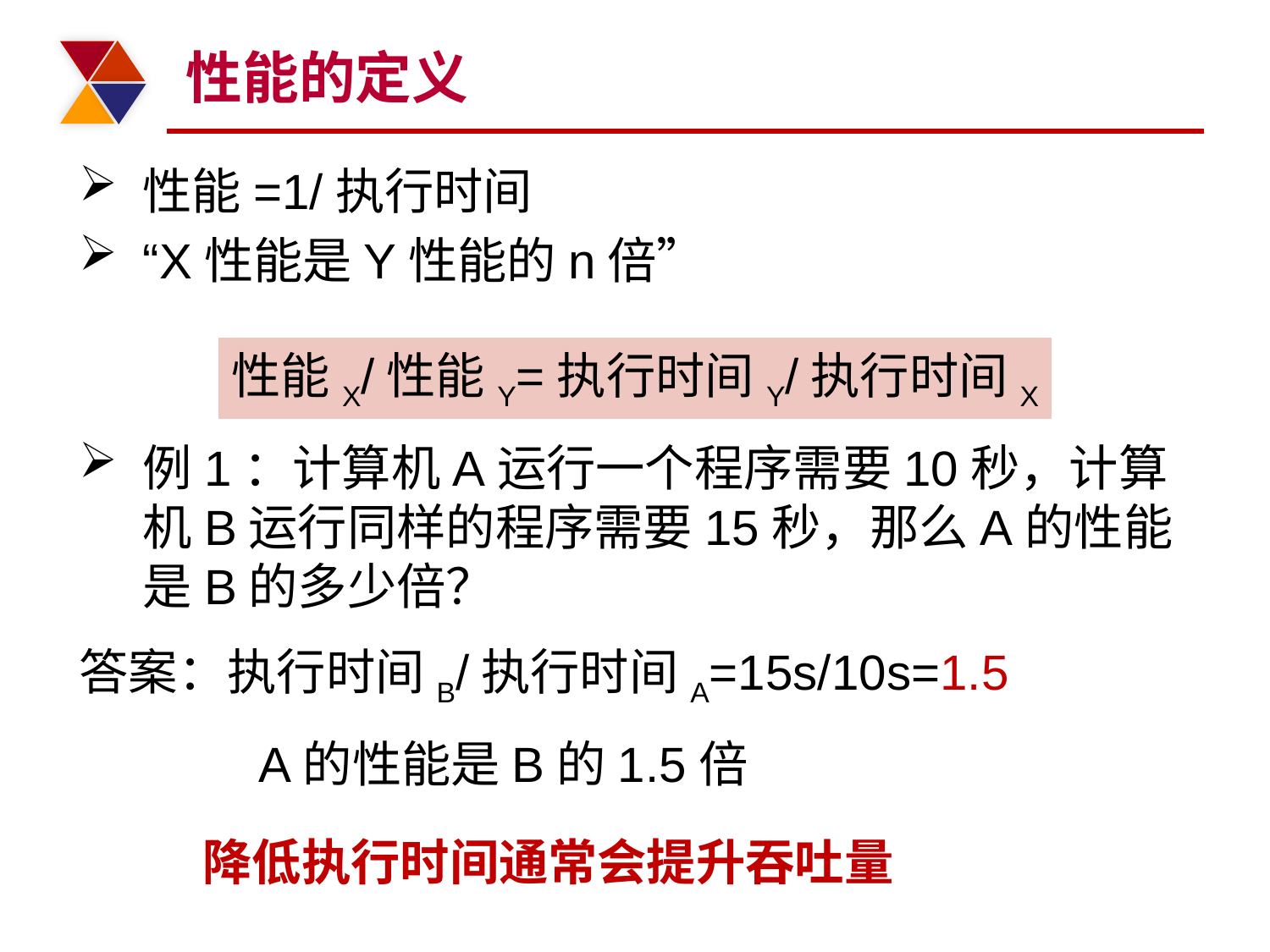

# 性能的定义
性能=1/执行时间
“X性能是Y性能的n倍”

例1：计算机A运行一个程序需要10秒，计算机B运行同样的程序需要15秒，那么A的性能是B的多少倍？
答案：执行时间B/执行时间A=15s/10s=1.5
             A的性能是B的1.5倍

性能X/性能Y=执行时间Y/执行时间X
降低执行时间通常会提升吞吐量